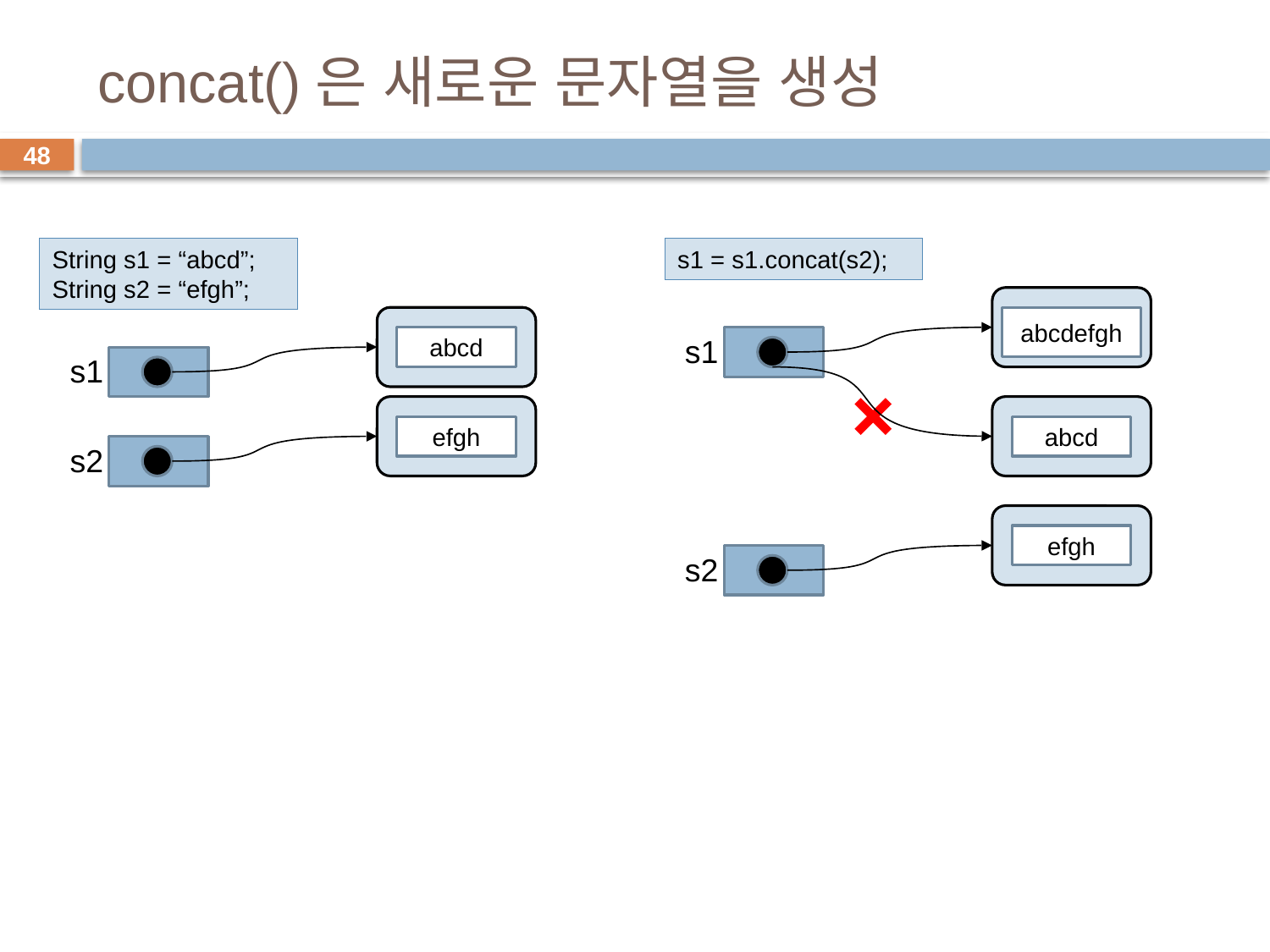

# concat()은 새로운 문자열을 생성
48
String s1 = “abcd”;
String s2 = “efgh”;
s1 = s1.concat(s2);

abcdefgh
s1
abcd

s1

efgh
abcd
s2

efgh
s2